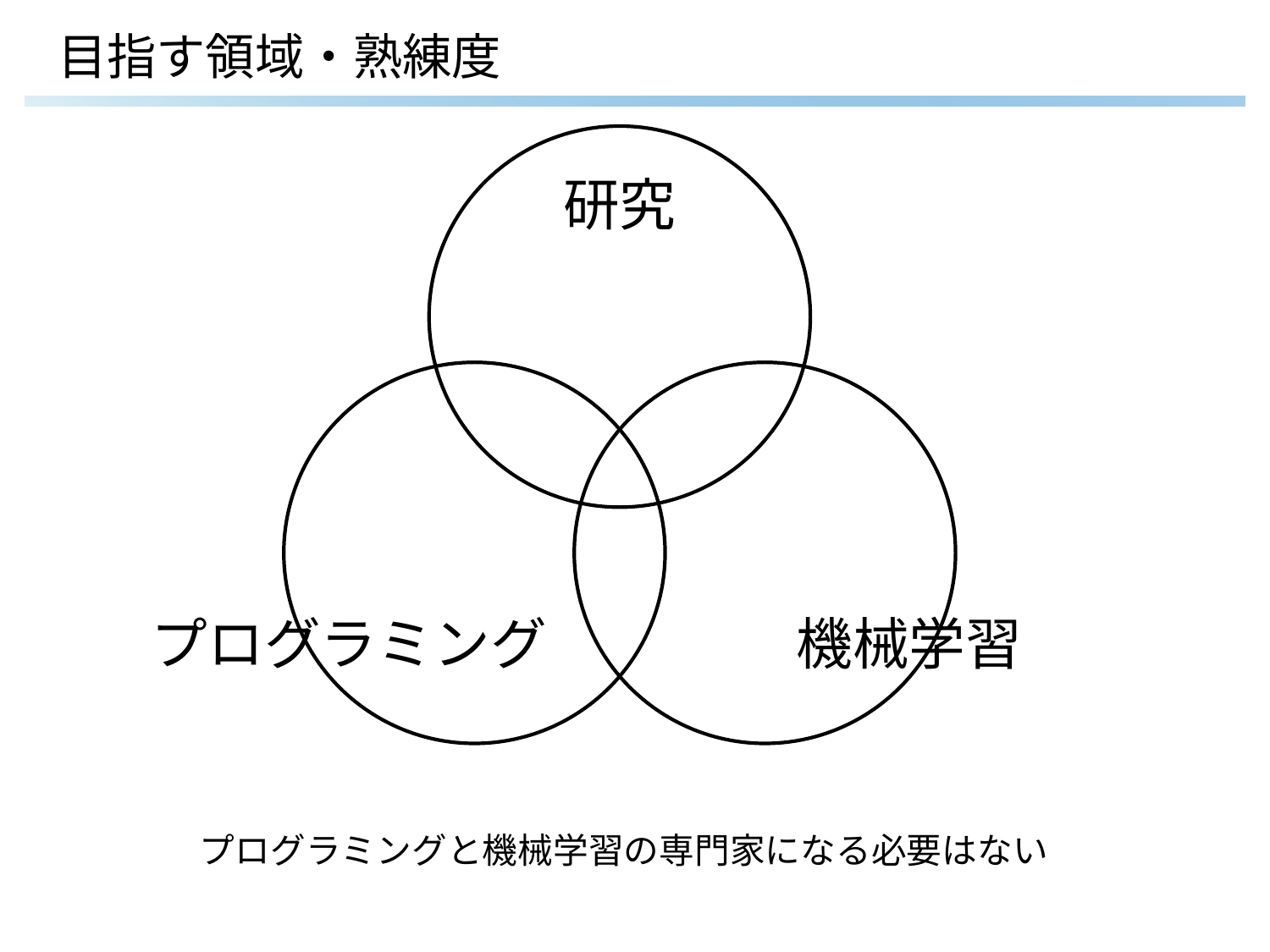

# 目指す領域・熟練度

研究
機械学習
プログラミング

プログラミングと機械学習の専門家になる必要はない